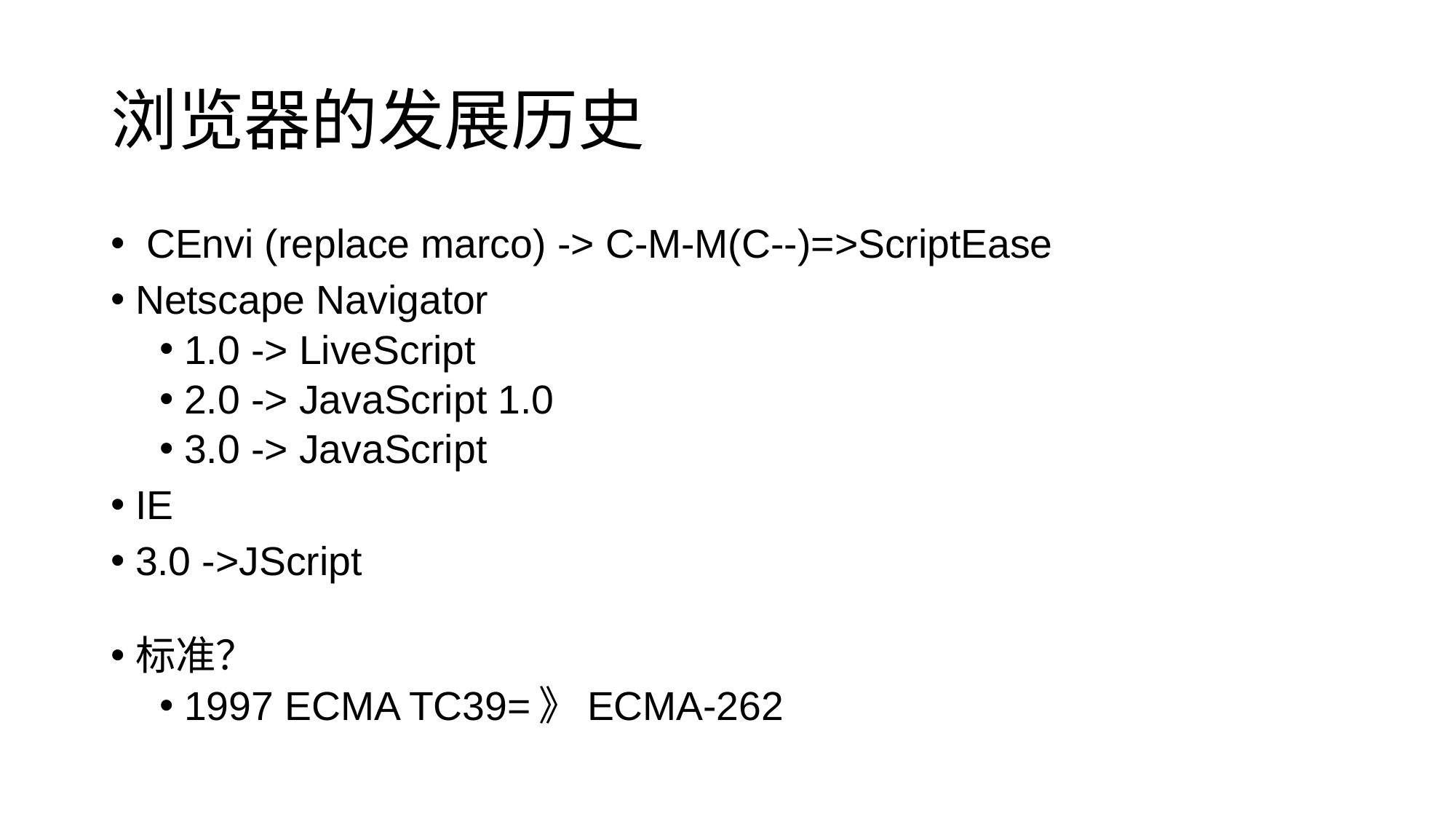

# 浏览器的发展历史
 CEnvi (replace marco) -> C-M-M(C--)=>ScriptEase
Netscape Navigator
1.0 -> LiveScript
2.0 -> JavaScript 1.0
3.0 -> JavaScript
IE
3.0 ->JScript

标准？
1997 ECMA TC39=》ECMA-262